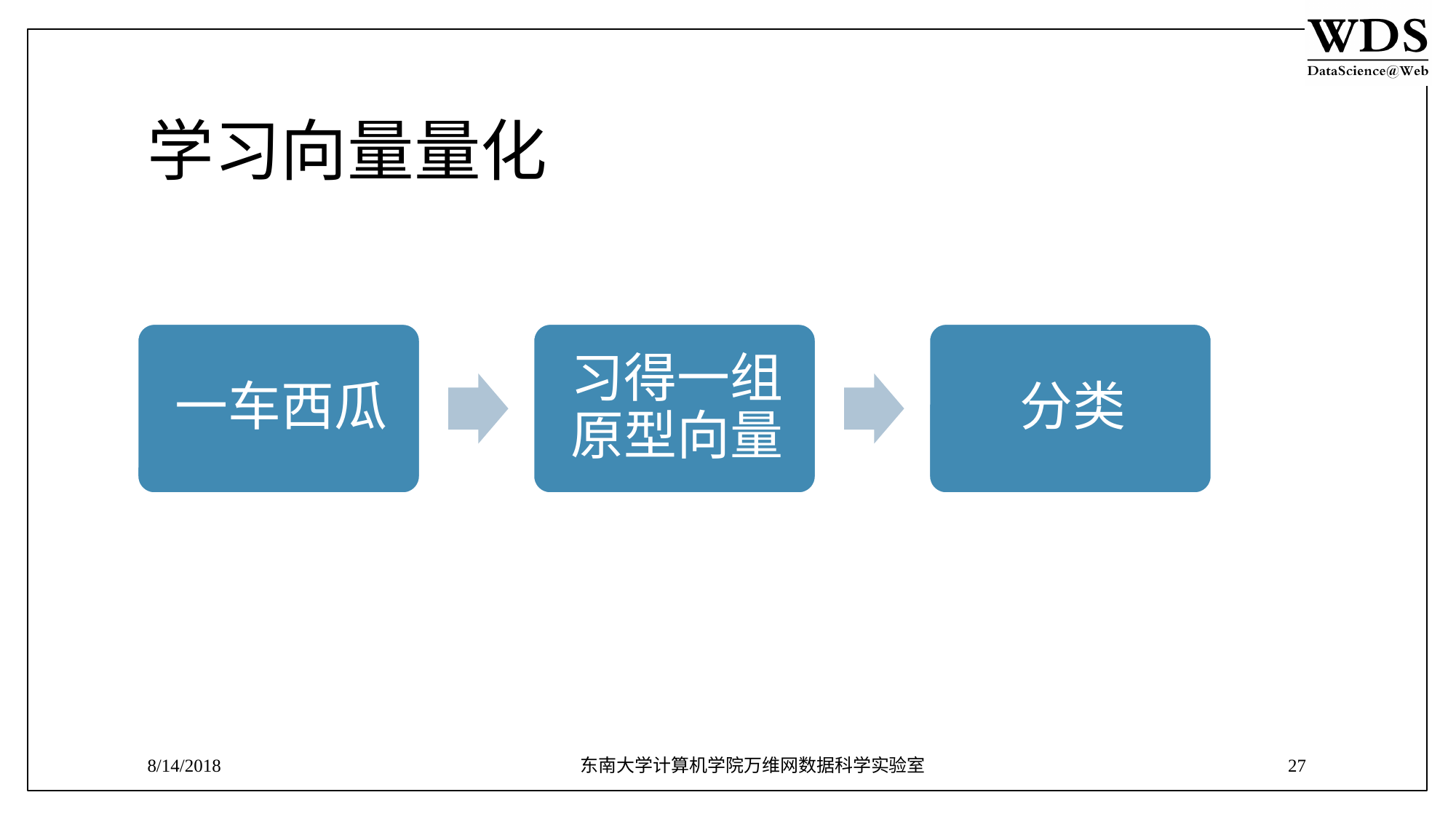

# 学习向量量化
一车西瓜

习得一组原型向量

分类
8/14/2018
东南大学计算机学院万维网数据科学实验室
27